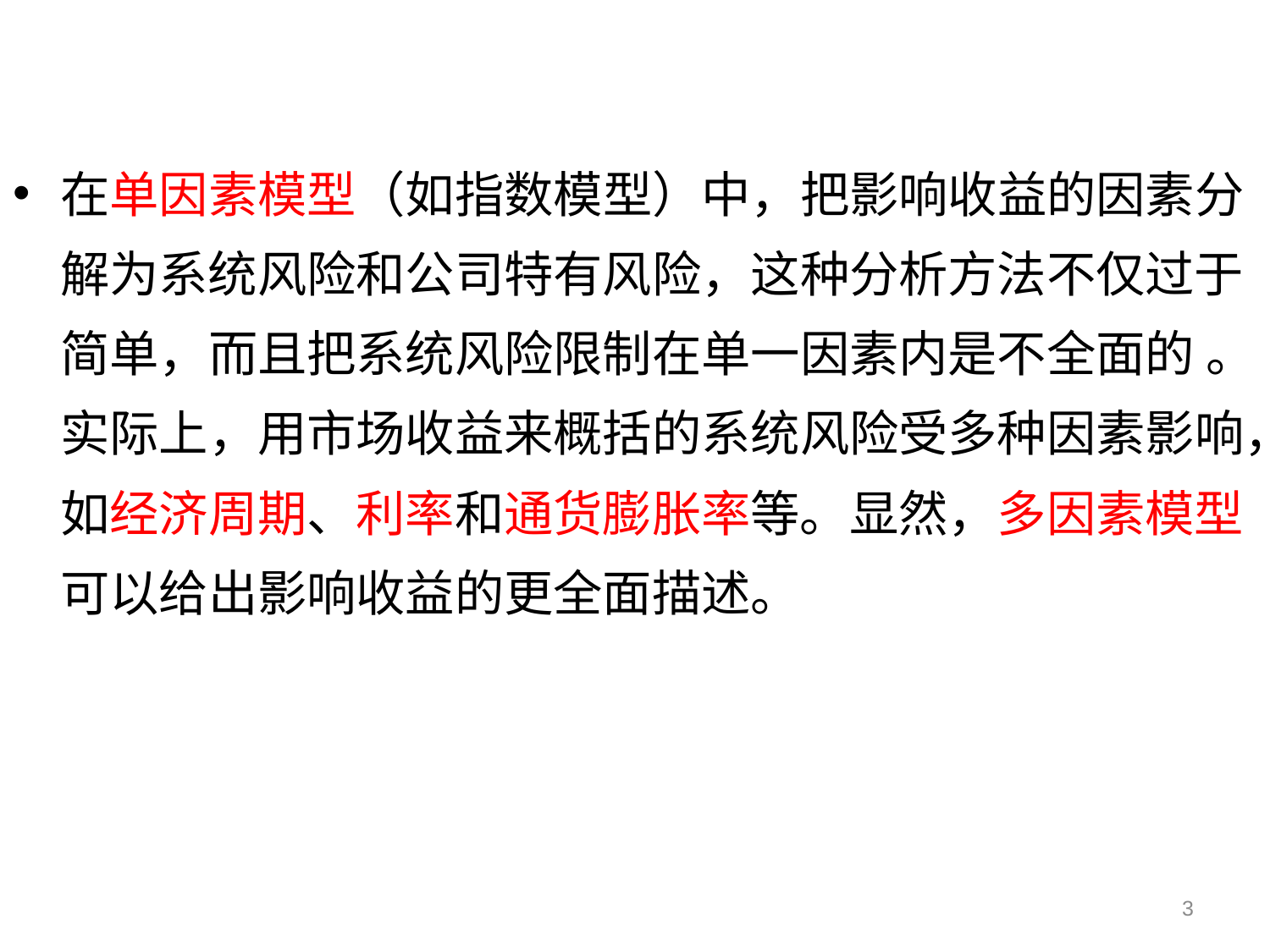

在单因素模型（如指数模型）中，把影响收益的因素分解为系统风险和公司特有风险，这种分析方法不仅过于简单，而且把系统风险限制在单一因素内是不全面的 。实际上，用市场收益来概括的系统风险受多种因素影响，如经济周期、利率和通货膨胀率等。显然，多因素模型可以给出影响收益的更全面描述。

3